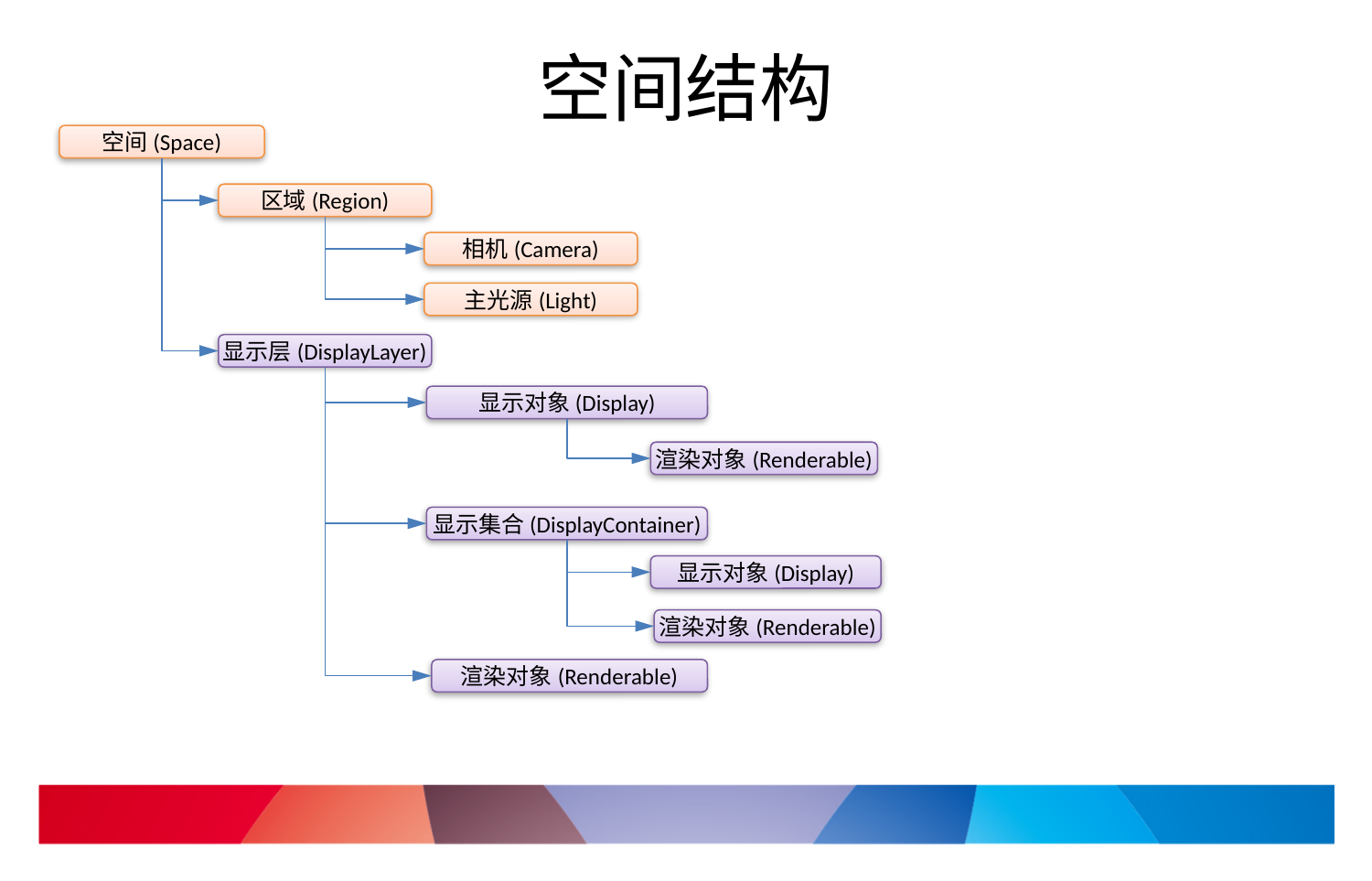

# 空间结构
空间(Space)
区域(Region)
相机(Camera)
主光源(Light)
显示层(DisplayLayer)
显示对象(Display)
渲染对象(Renderable)
显示集合(DisplayContainer)
显示对象(Display)
渲染对象(Renderable)
渲染对象(Renderable)